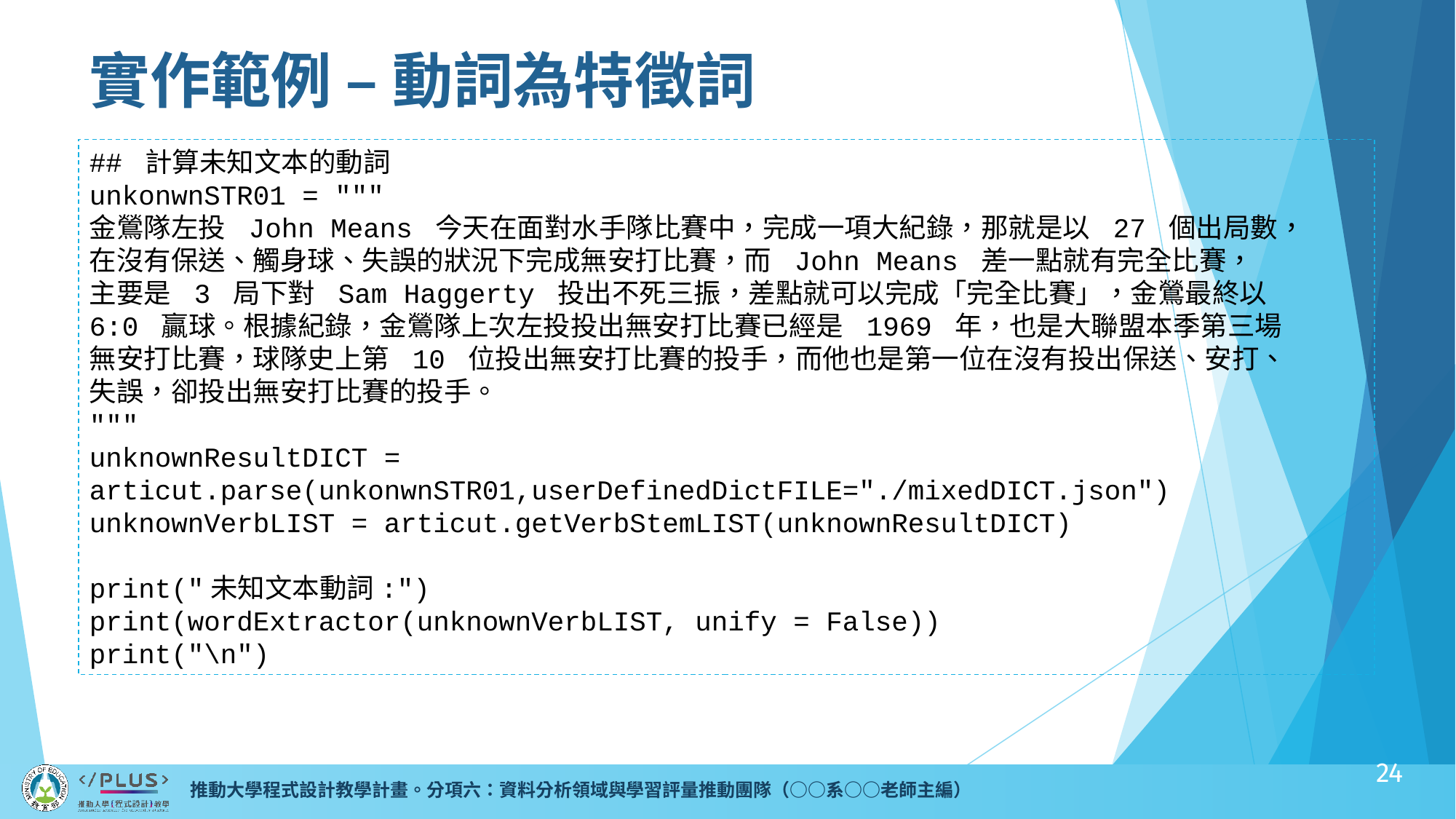

# 實作範例 – 動詞為特徵詞
## 計算未知文本的動詞
unkonwnSTR01 = """
金鶯隊左投 John Means 今天在面對水手隊比賽中，完成一項大紀錄，那就是以 27 個出局數，
在沒有保送、觸身球、失誤的狀況下完成無安打比賽，而 John Means 差一點就有完全比賽，
主要是 3 局下對 Sam Haggerty 投出不死三振，差點就可以完成「完全比賽」，金鶯最終以
6:0 贏球。根據紀錄，金鶯隊上次左投投出無安打比賽已經是 1969 年，也是大聯盟本季第三場
無安打比賽，球隊史上第 10 位投出無安打比賽的投手，而他也是第一位在沒有投出保送、安打、
失誤，卻投出無安打比賽的投手。
"""
unknownResultDICT = articut.parse(unkonwnSTR01,userDefinedDictFILE="./mixedDICT.json")
unknownVerbLIST = articut.getVerbStemLIST(unknownResultDICT)

print("未知文本動詞:")
print(wordExtractor(unknownVerbLIST, unify = False))
print("\n")
24